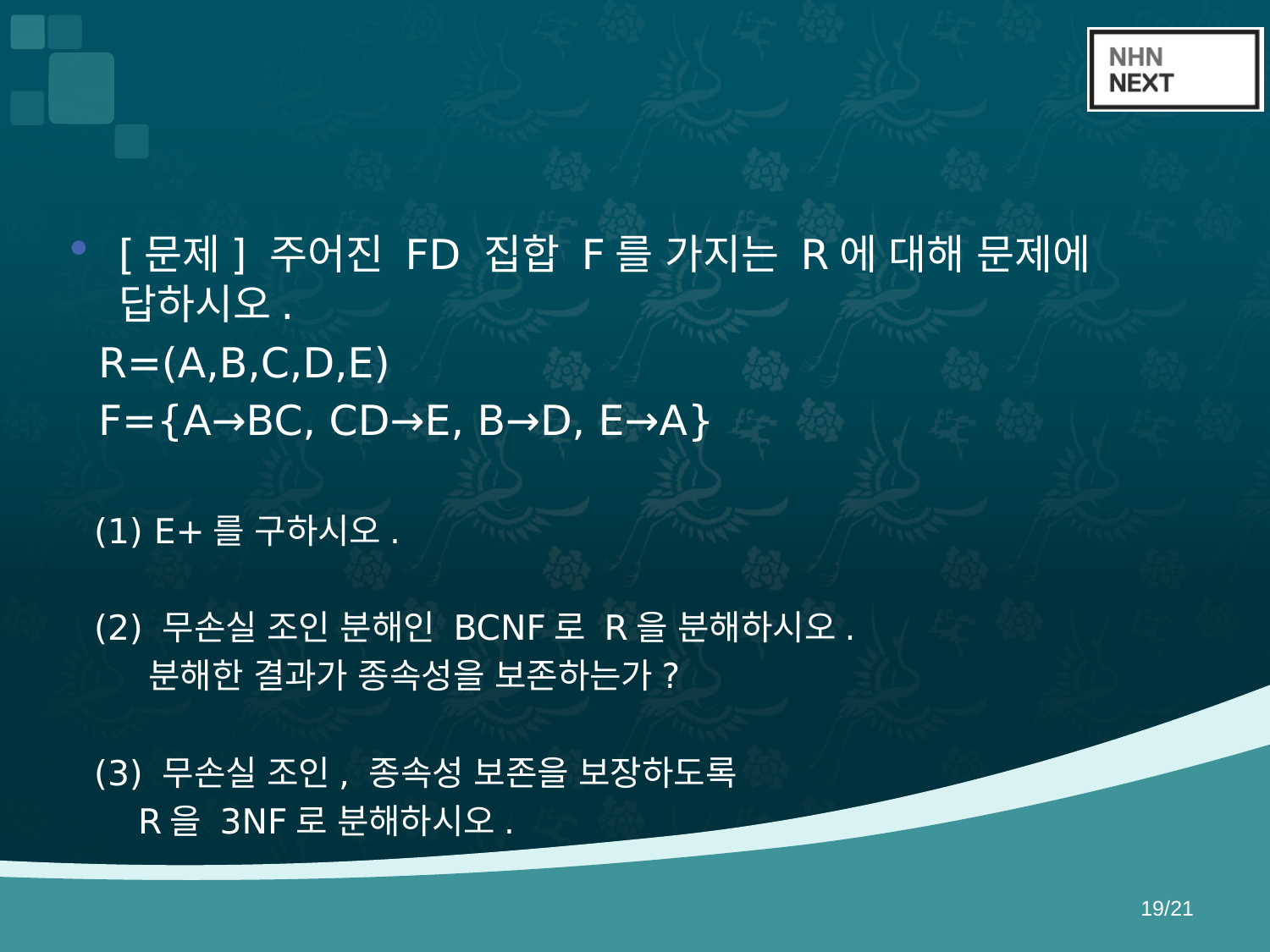

#
[문제] 주어진 FD 집합 F를 가지는 R에 대해 문제에 답하시오.
  R=(A,B,C,D,E)
  F={A→BC, CD→E, B→D, E→A}

  (1) E+를 구하시오.

  (2) 무손실 조인 분해인 BCNF로 R을 분해하시오.
       분해한 결과가 종속성을 보존하는가?

  (3) 무손실 조인, 종속성 보존을 보장하도록
      R을 3NF로 분해하시오.
19/21